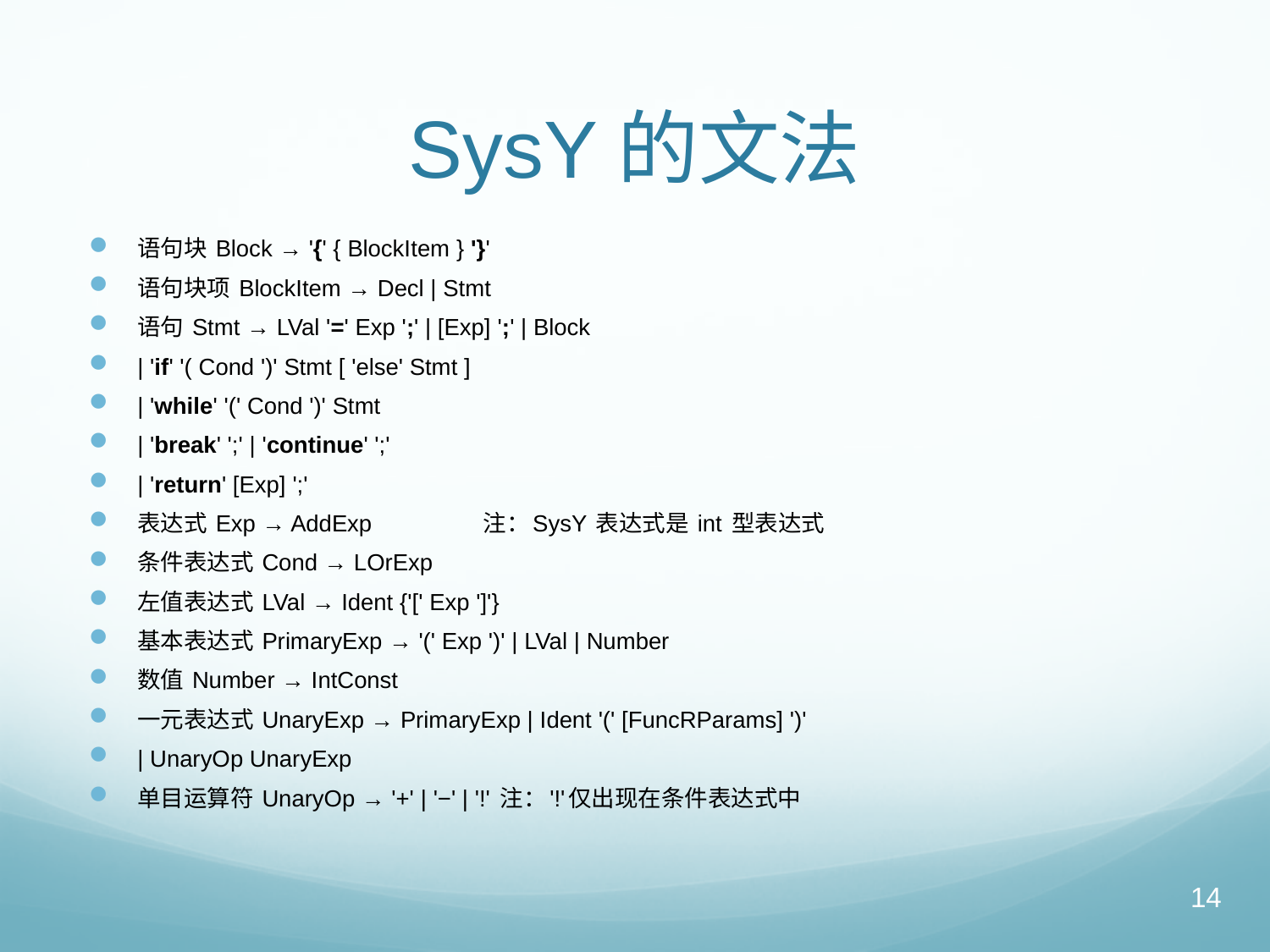

# SysY的文法
语句块 Block → '{' { BlockItem } '}'
语句块项 BlockItem → Decl | Stmt
语句 Stmt → LVal '=' Exp ';' | [Exp] ';' | Block
| 'if' '( Cond ')' Stmt [ 'else' Stmt ]
| 'while' '(' Cond ')' Stmt
| 'break' ';' | 'continue' ';'
| 'return' [Exp] ';'
表达式 Exp → AddExp                               注：SysY 表达式是 int 型表达式
条件表达式 Cond → LOrExp
左值表达式 LVal → Ident {'[' Exp ']'}
基本表达式 PrimaryExp → '(' Exp ')' | LVal | Number
数值 Number → IntConst
一元表达式 UnaryExp → PrimaryExp | Ident '(' [FuncRParams] ')'
| UnaryOp UnaryExp
单目运算符 UnaryOp → '+' | '−' | '!' 注：'!'仅出现在条件表达式中
14